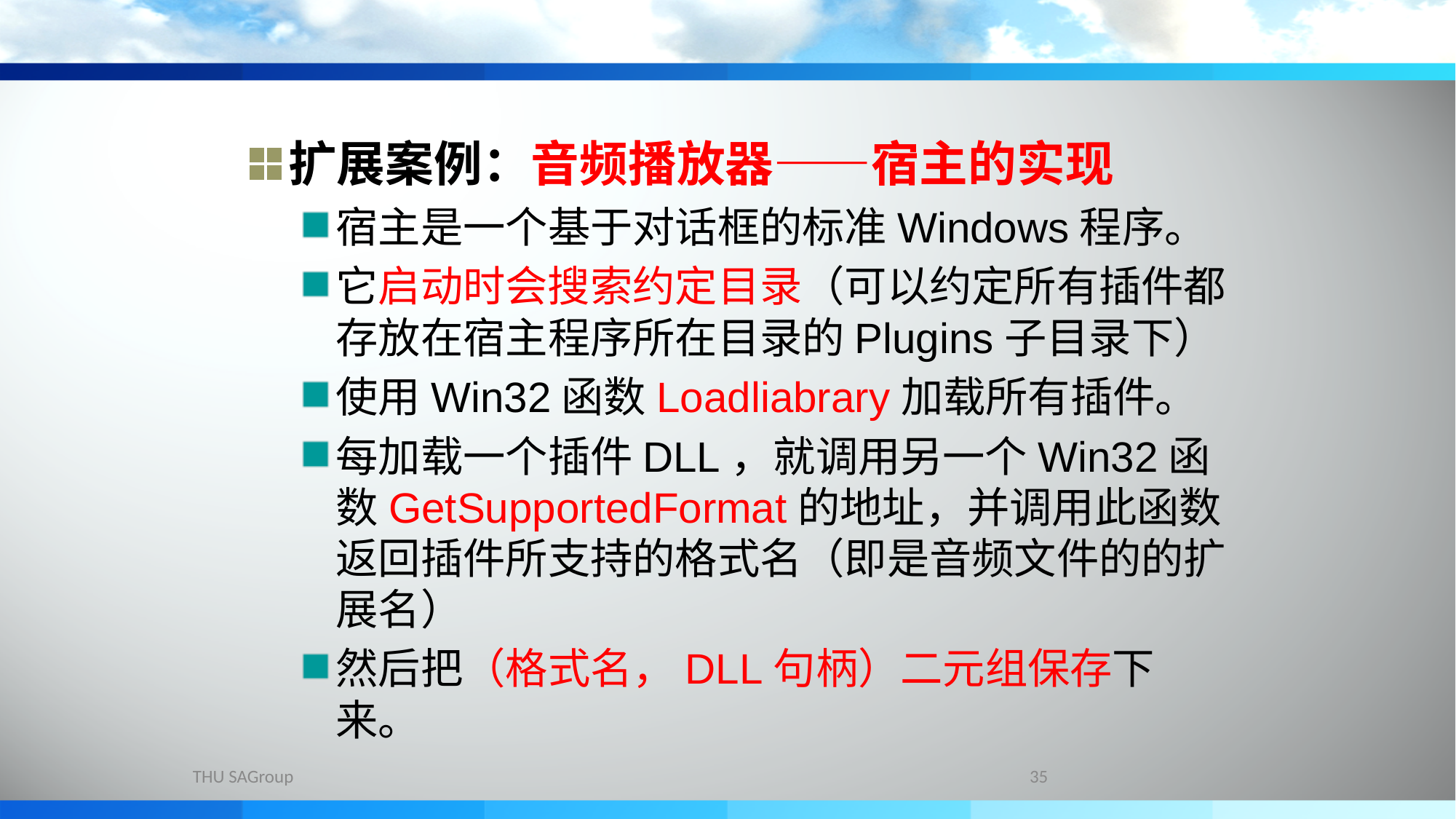

扩展案例：音频播放器——宿主的实现
宿主是一个基于对话框的标准Windows程序。
它启动时会搜索约定目录（可以约定所有插件都存放在宿主程序所在目录的Plugins子目录下）
使用Win32函数Loadliabrary加载所有插件。
每加载一个插件DLL，就调用另一个Win32函数GetSupportedFormat的地址，并调用此函数返回插件所支持的格式名（即是音频文件的的扩展名）
然后把（格式名，DLL句柄）二元组保存下来。
THU SAGroup
35